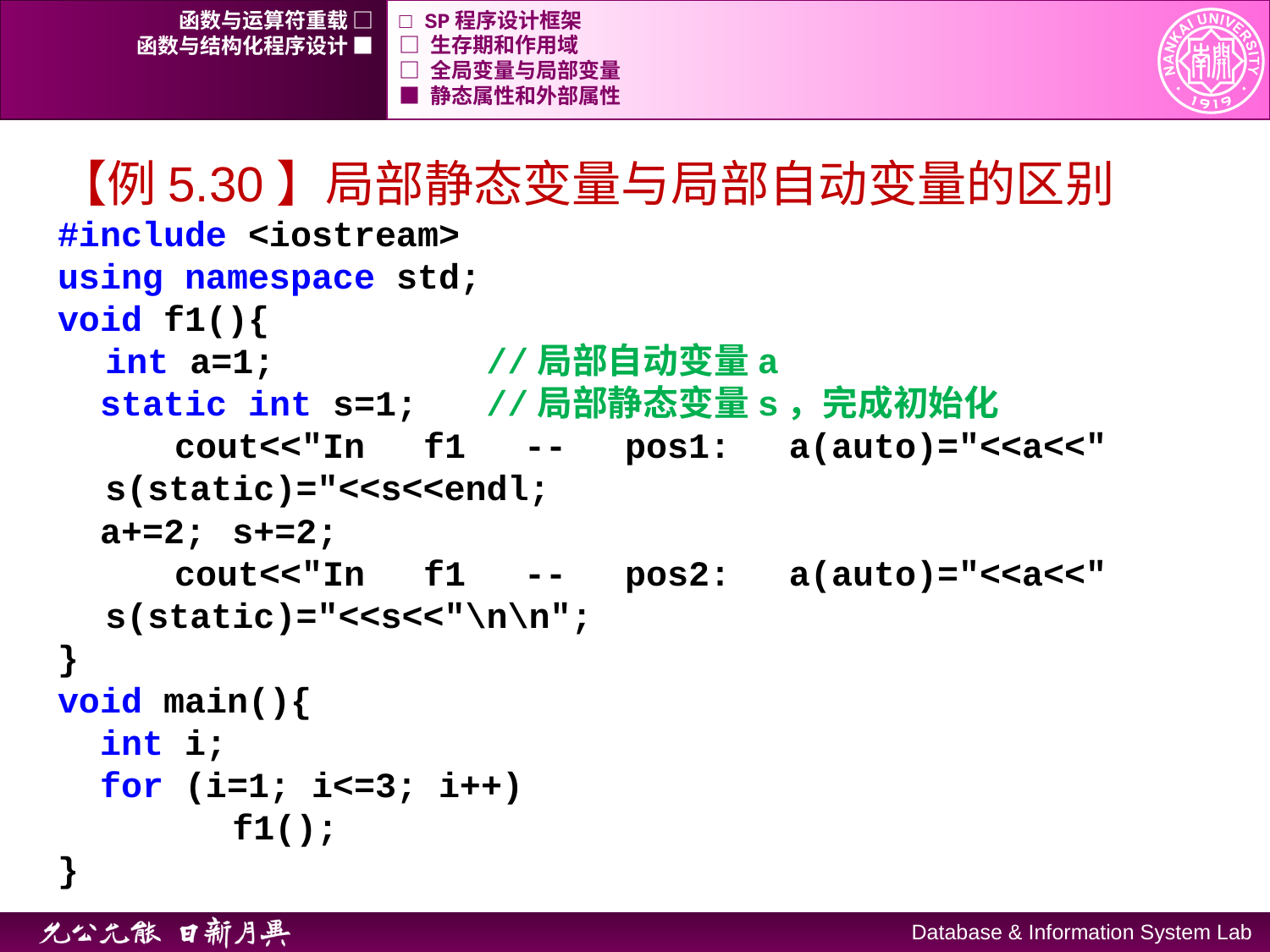

函数与运算符重载 □
□ SP程序设计框架
函数与结构化程序设计 ■
□ 生存期和作用域

□ 全局变量与局部变量

■ 静态属性和外部属性
【例5.30】局部静态变量与局部自动变量的区别
#include <iostream>
using namespace std;
void f1(){
	int a=1;  		//局部自动变量a
  static int s=1;  	//局部静态变量s，完成初始化
  cout<<"In f1 -- pos1: a(auto)="<<a<<"  s(static)="<<s<<endl;
  a+=2;	s+=2;
  cout<<"In f1 -- pos2: a(auto)="<<a<<"  s(static)="<<s<<"\n\n";
}
void main(){
  int i;
  for (i=1; i<=3; i++)
		f1();
}